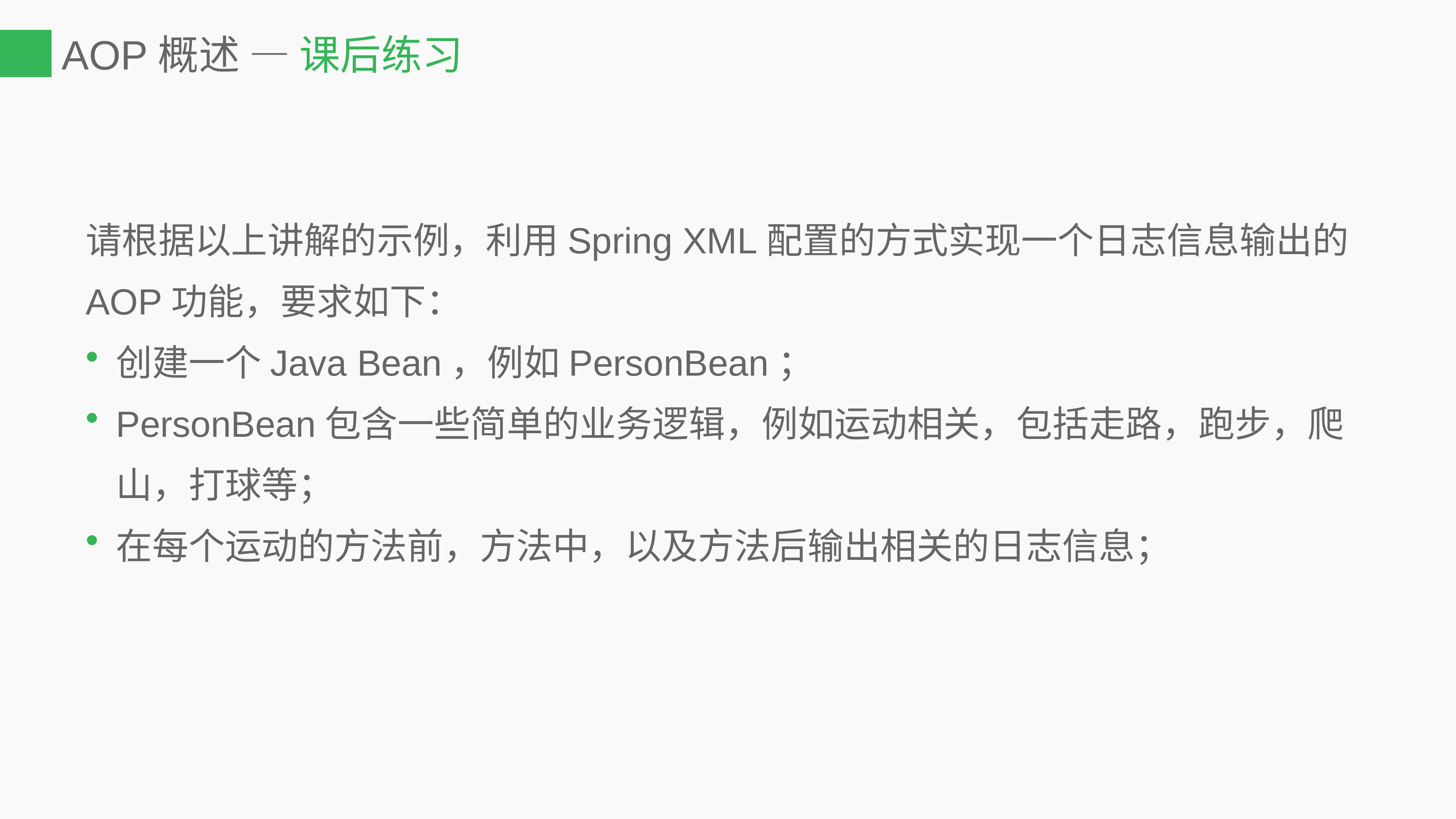

# AOP概述 — 课后练习
请根据以上讲解的示例，利用Spring XML配置的方式实现一个日志信息输出的AOP功能，要求如下：
创建一个Java Bean，例如PersonBean；
PersonBean包含一些简单的业务逻辑，例如运动相关，包括走路，跑步，爬山，打球等；
在每个运动的方法前，方法中，以及方法后输出相关的日志信息；